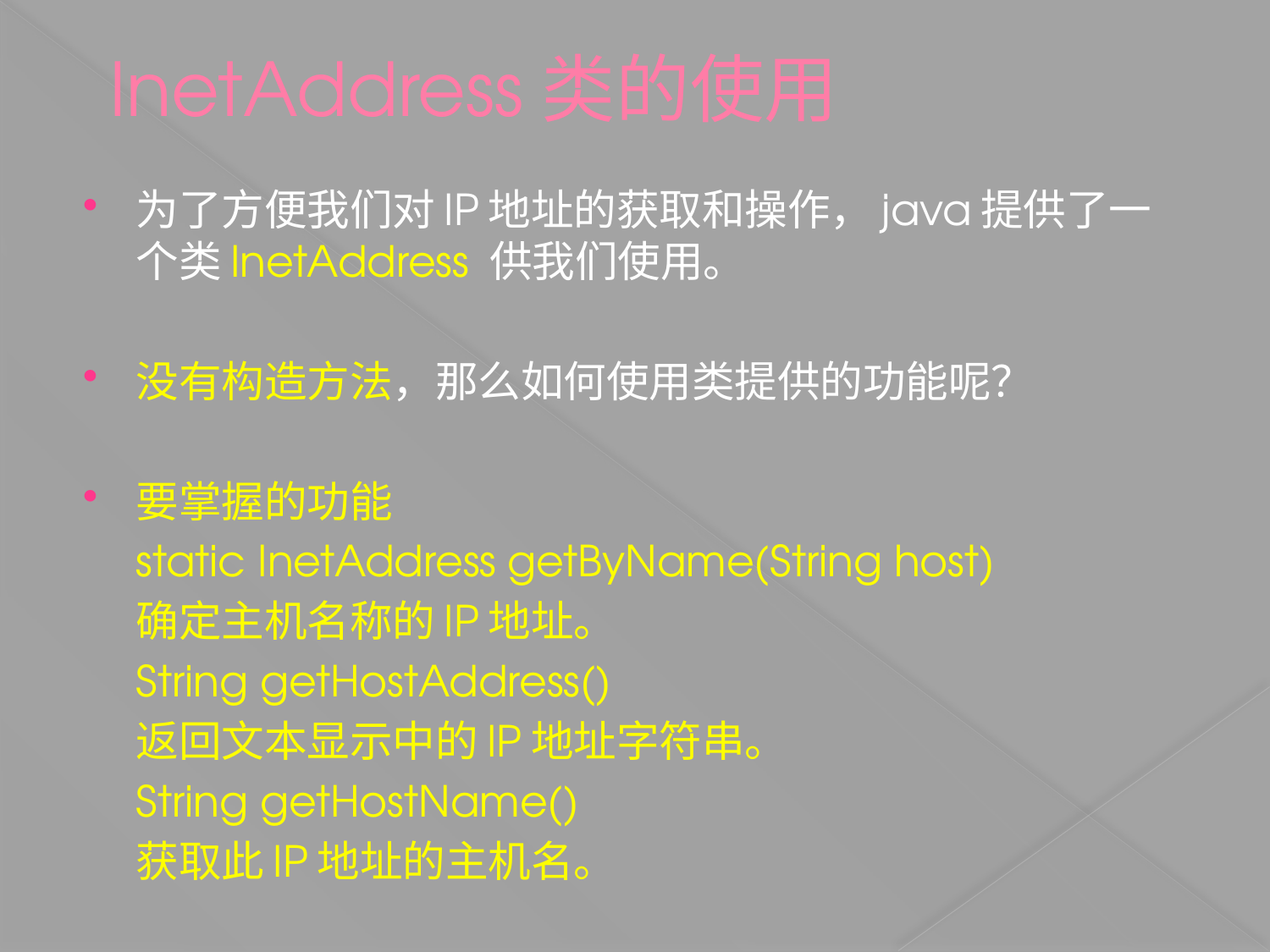

# InetAddress类的使用
为了方便我们对IP地址的获取和操作，java提供了一个类InetAddress 供我们使用。

没有构造方法，那么如何使用类提供的功能呢？

要掌握的功能
		static InetAddress getByName(String host)
			确定主机名称的IP地址。
		String getHostAddress()
			返回文本显示中的IP地址字符串。
		String getHostName()
			获取此IP地址的主机名。